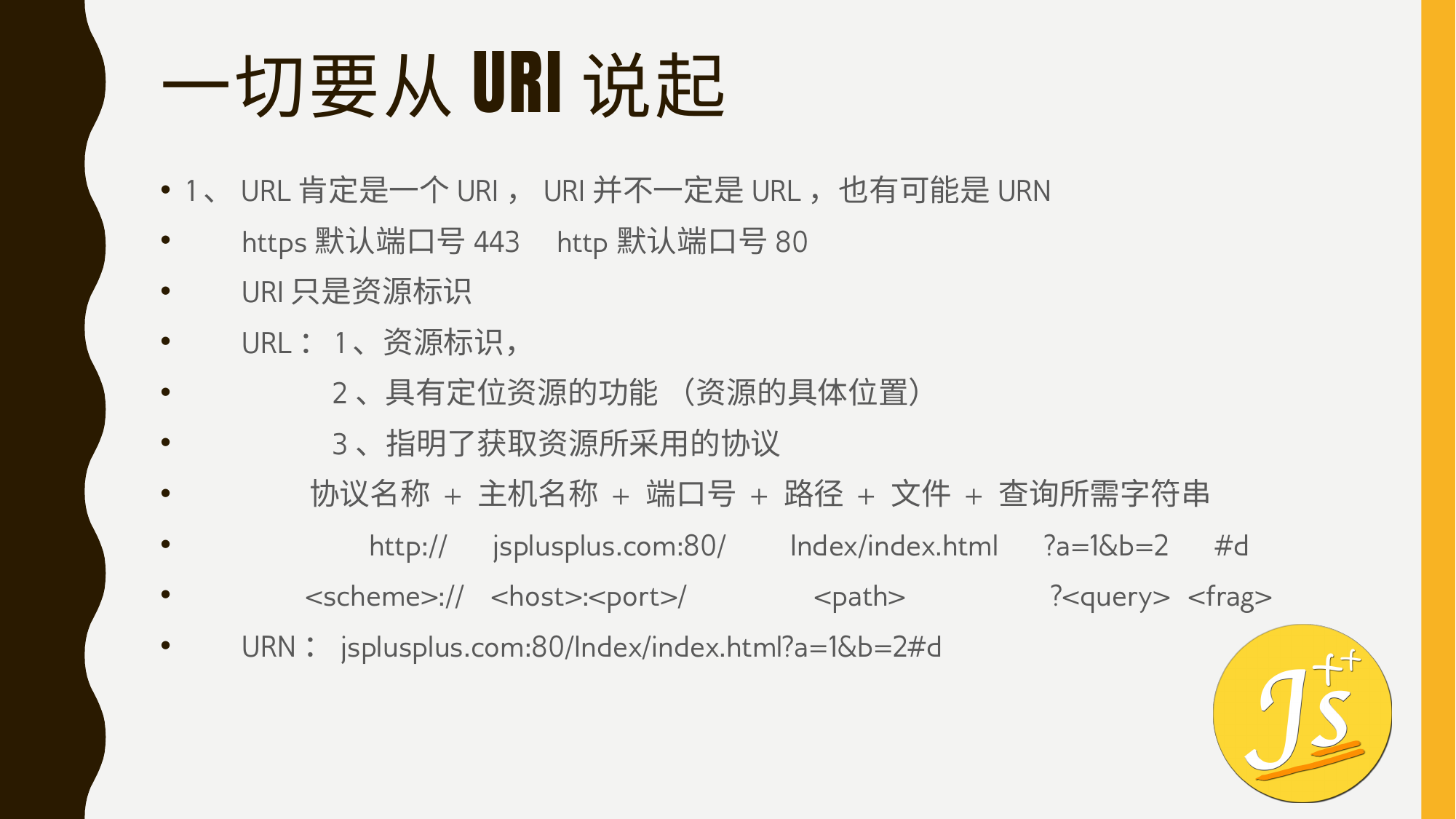

# 一切要从uri说起
1、URL肯定是一个URI，URI并不一定是URL，也有可能是URN
      https默认端口号443    http默认端口号80
      URI只是资源标识
      URL：1、资源标识，
                2、具有定位资源的功能 （资源的具体位置）
                3、指明了获取资源所采用的协议
                 协议名称 + 主机名称 + 端口号 + 路径 + 文件 + 查询所需字符串
                    http://     jsplusplus.com:80/       Index/index.html     ?a=1&b=2     #d
             <scheme>://   <host>:<port>/              <path>                ?<query>  <frag>
      URN：jsplusplus.com:80/Index/index.html?a=1&b=2#d